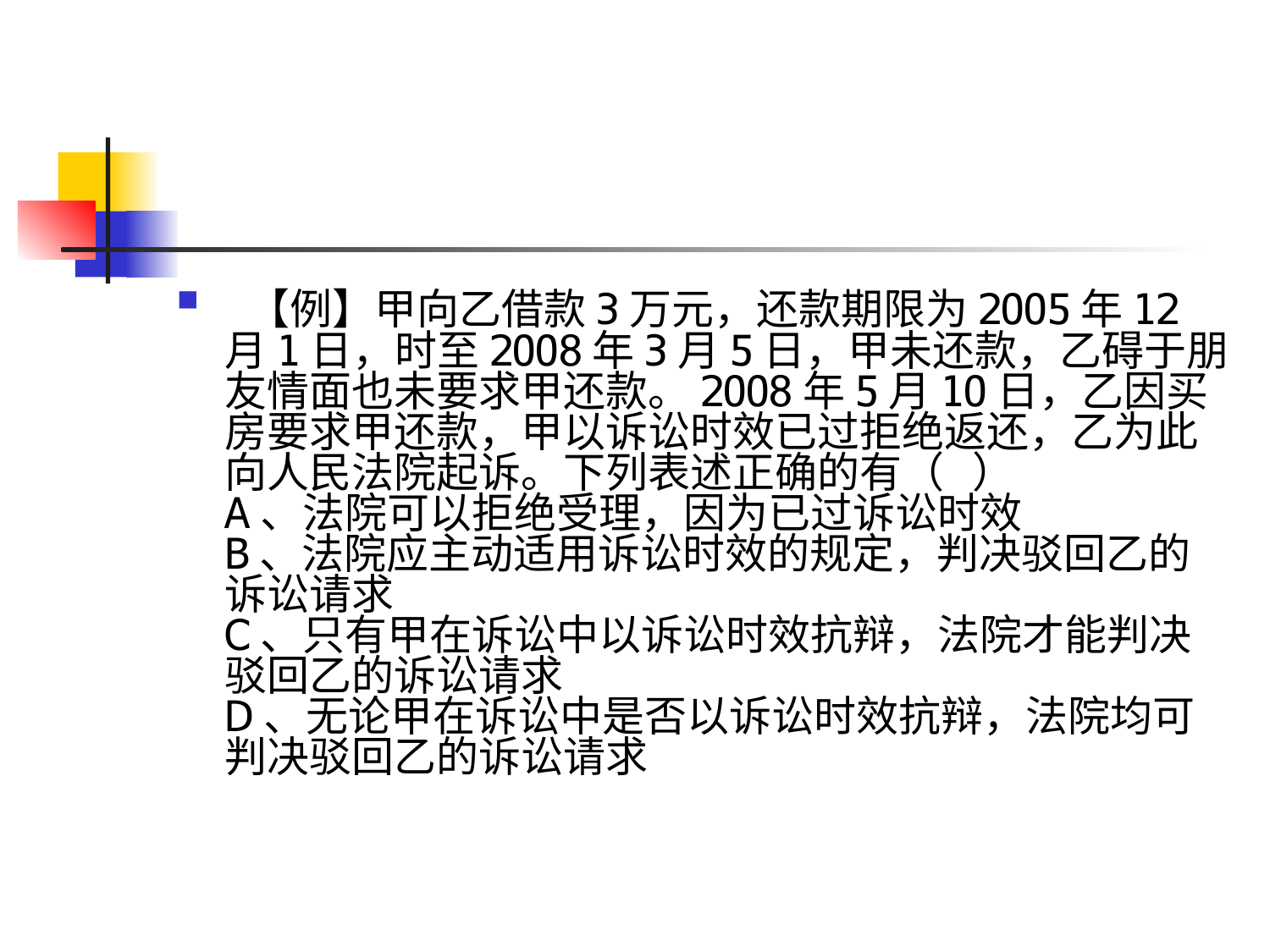

#
 【例】甲向乙借款3万元，还款期限为2005年12月1日，时至2008年3月5日，甲未还款，乙碍于朋友情面也未要求甲还款。2008年5月10日，乙因买房要求甲还款，甲以诉讼时效已过拒绝返还，乙为此向人民法院起诉。下列表述正确的有（   ）
A、法院可以拒绝受理，因为已过诉讼时效
B、法院应主动适用诉讼时效的规定，判决驳回乙的诉讼请求
C、只有甲在诉讼中以诉讼时效抗辩，法院才能判决驳回乙的诉讼请求
D、无论甲在诉讼中是否以诉讼时效抗辩，法院均可判决驳回乙的诉讼请求